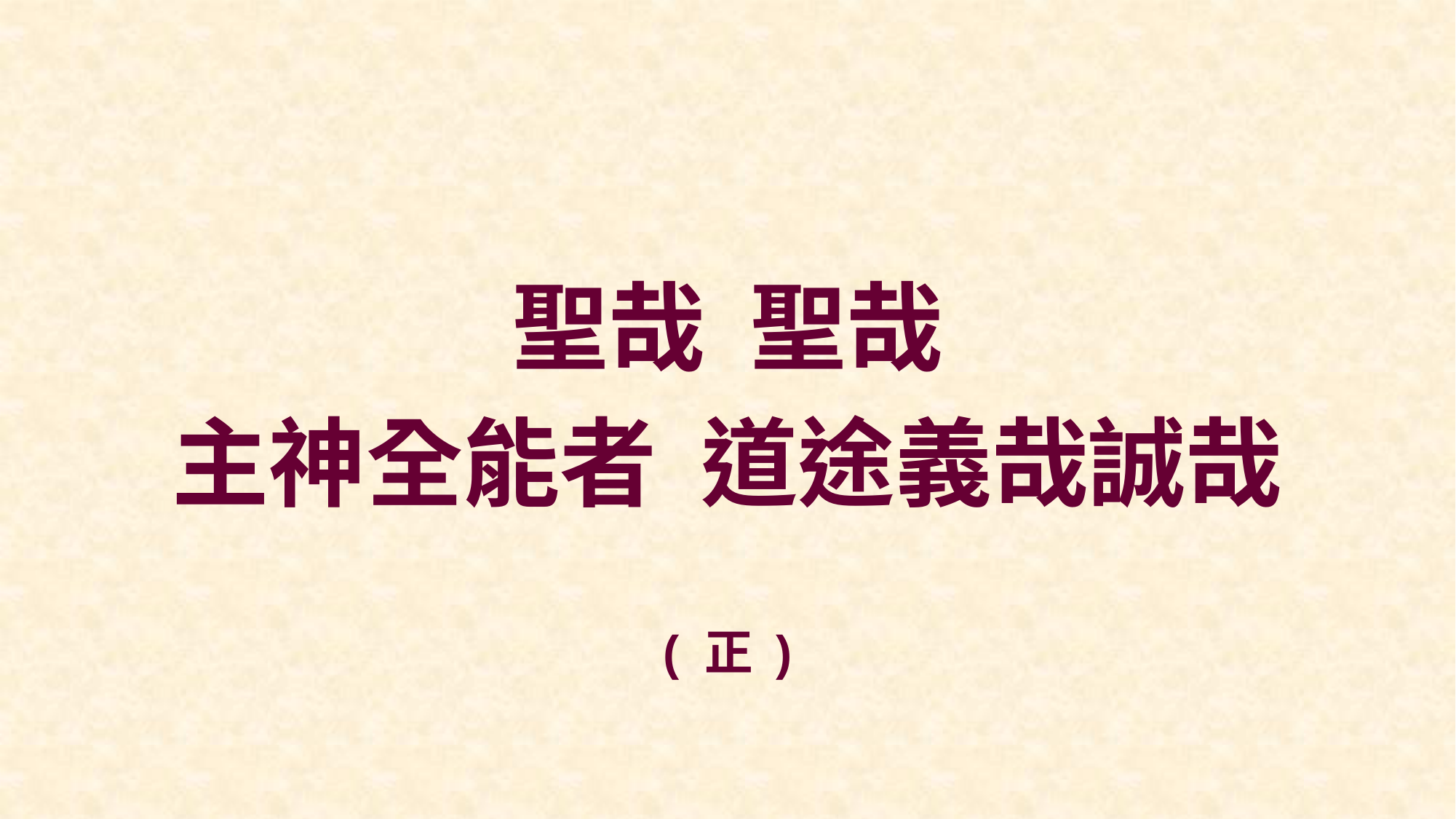

聖哉  聖哉
主神全能者  道途義哉誠哉
( 正 )